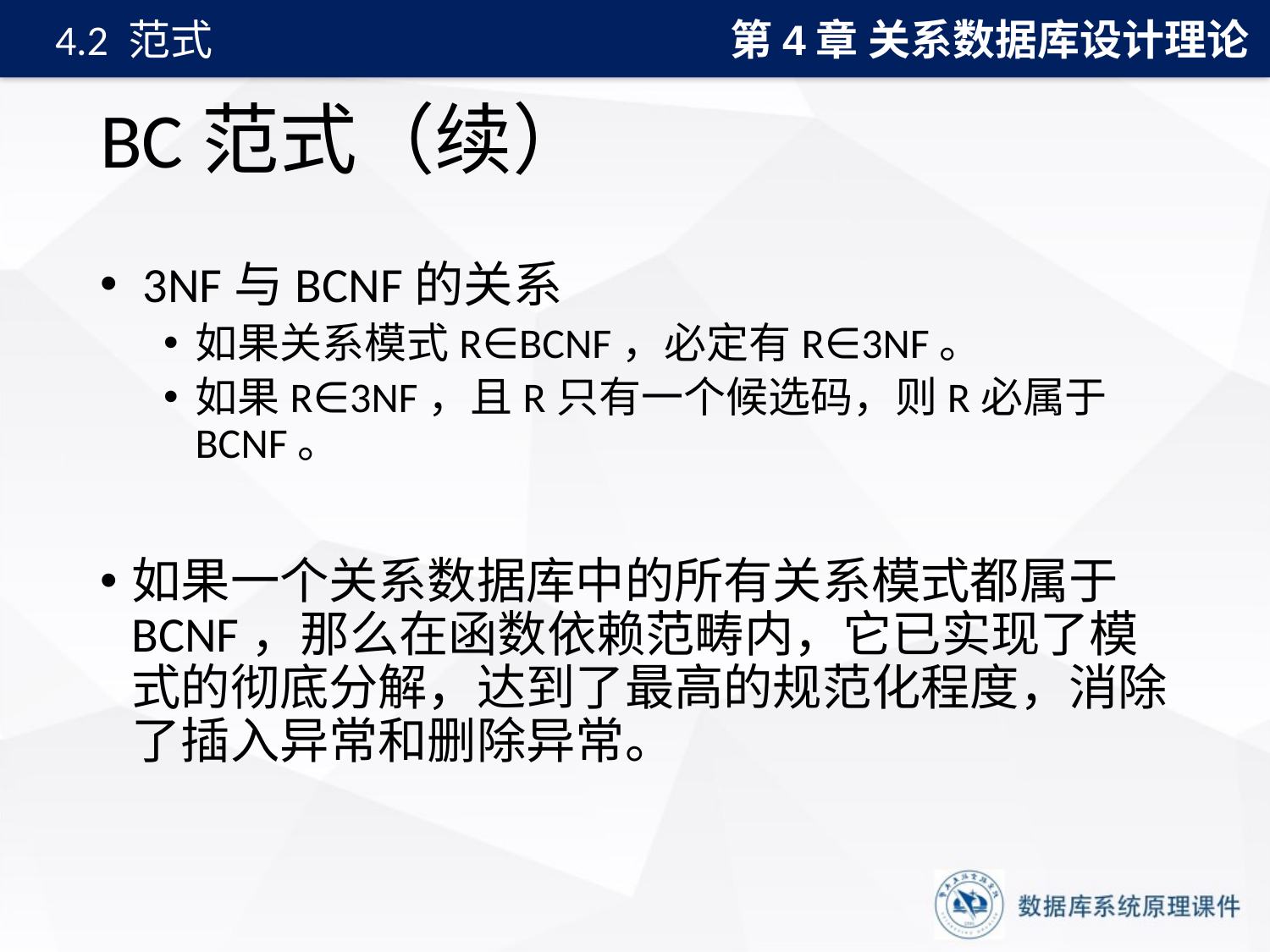

第4章 关系数据库设计理论
4.2 范式
# BC范式（续）
 3NF与BCNF的关系
如果关系模式R∈BCNF，必定有R∈3NF。
如果R∈3NF，且R只有一个候选码，则R必属于BCNF。

如果一个关系数据库中的所有关系模式都属于BCNF，那么在函数依赖范畴内，它已实现了模式的彻底分解，达到了最高的规范化程度，消除了插入异常和删除异常。